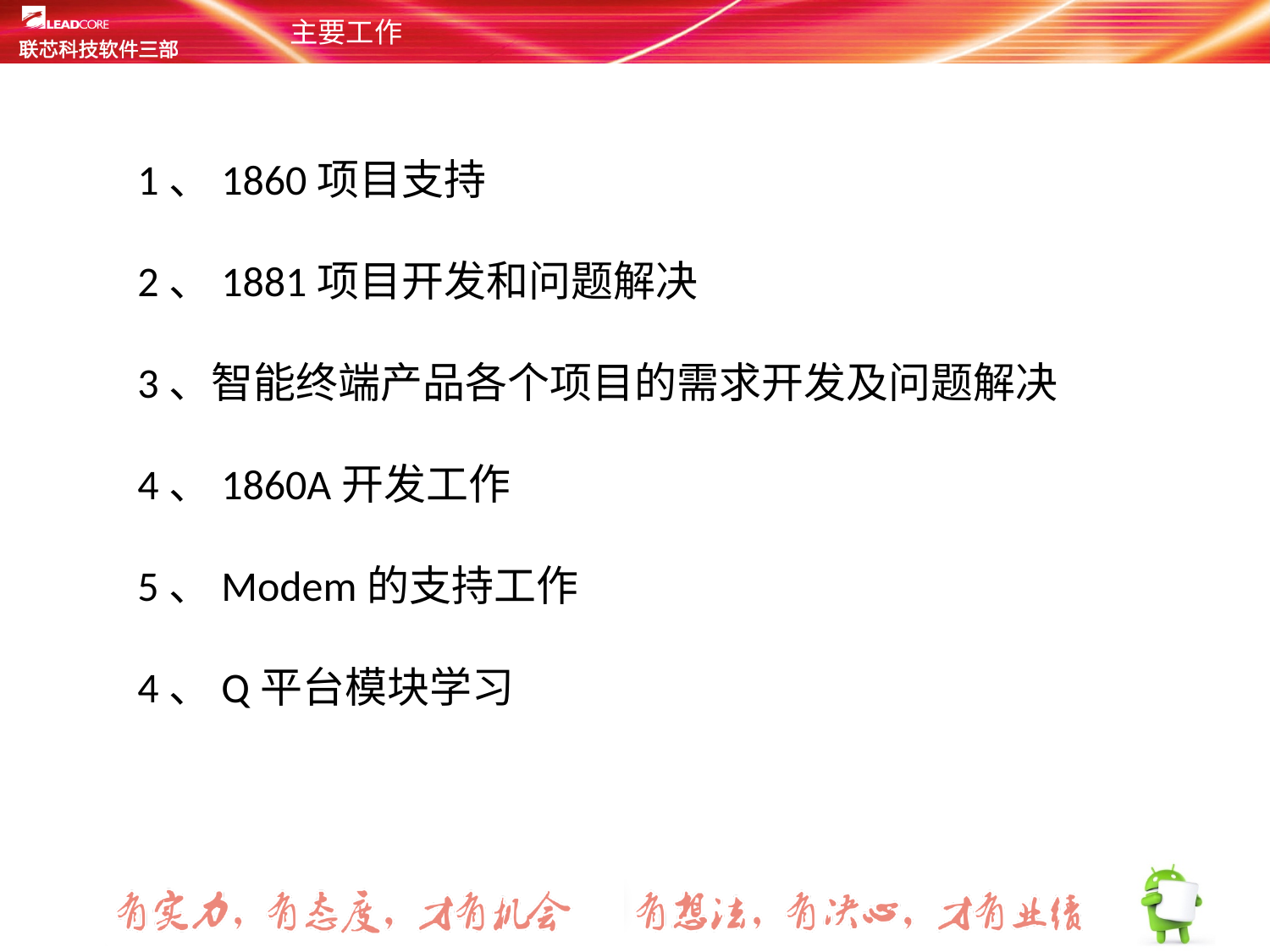

# 主要工作
1、1860项目支持

2、1881项目开发和问题解决

3、智能终端产品各个项目的需求开发及问题解决

4、1860A开发工作

5、Modem的支持工作

4、Q平台模块学习